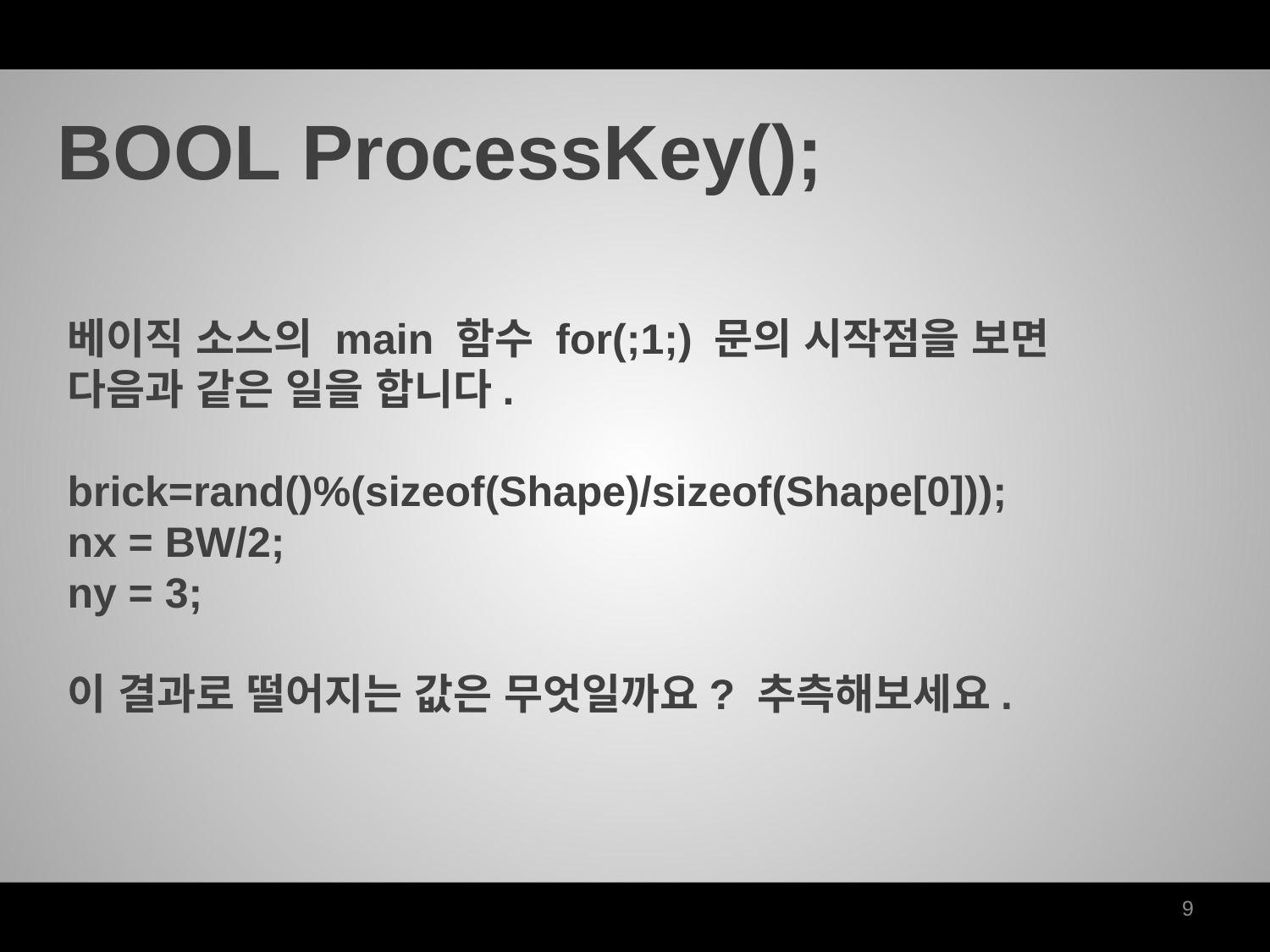

BOOL ProcessKey();
베이직 소스의 main 함수 for(;1;) 문의 시작점을 보면
다음과 같은 일을 합니다.

brick=rand()%(sizeof(Shape)/sizeof(Shape[0]));
nx = BW/2;
ny = 3;

이 결과로 떨어지는 값은 무엇일까요? 추측해보세요.
9